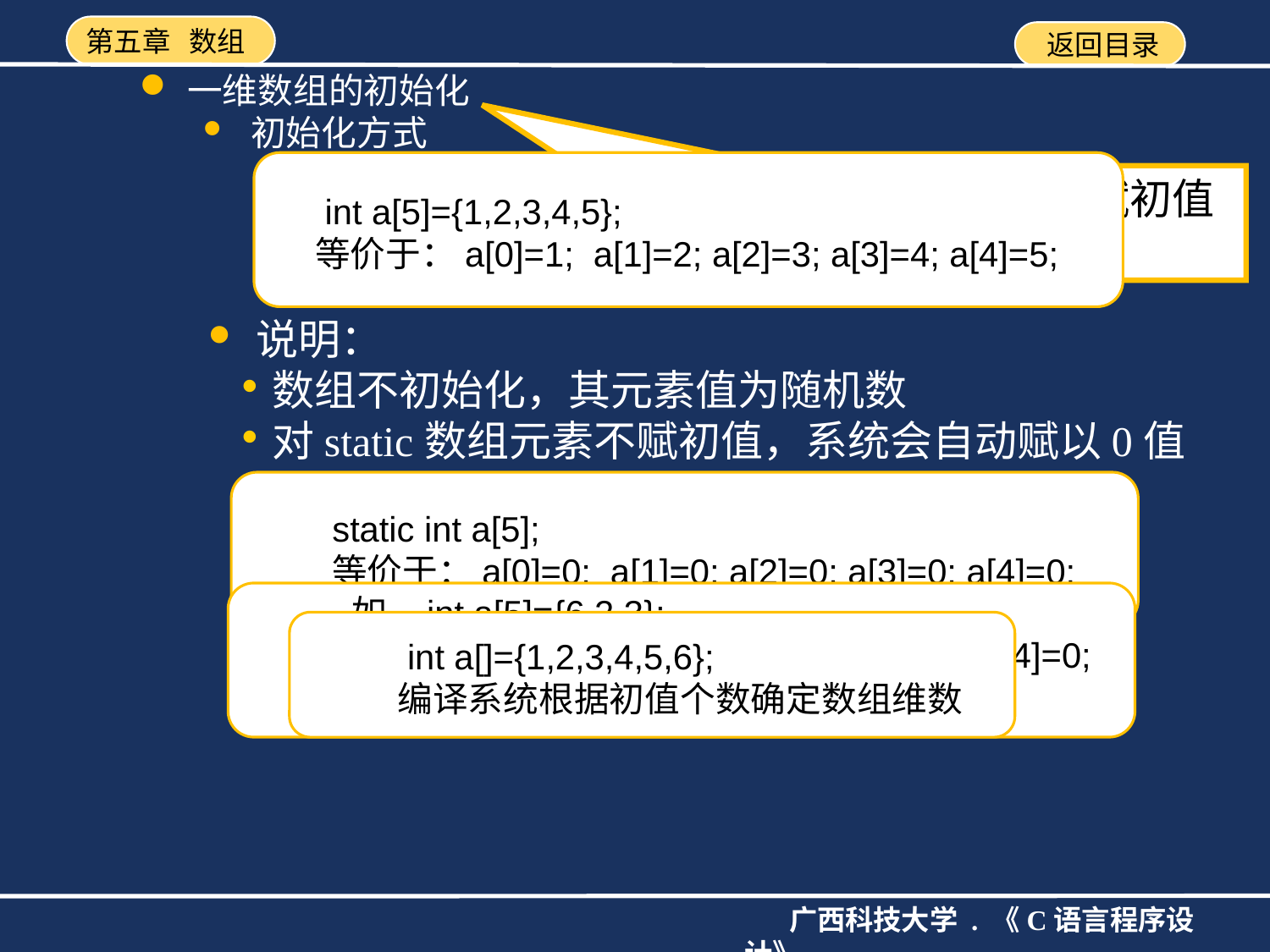

一维数组的初始化
初始化方式

 int a[5]={1,2,3,4,5};
等价于：a[0]=1;  a[1]=2; a[2]=3; a[3]=4; a[4]=5;
在定义数组时，为数组元素赋初值
(在编译阶段使之得到初值）
说明：
数组不初始化，其元素值为随机数
对static数组元素不赋初值，系统会自动赋以0值
只给部分数组元素赋初值

static int a[5];
等价于：a[0]=0;  a[1]=0; a[2]=0; a[3]=0; a[4]=0;
当全部数组元素赋初值时，可不指定数组长度
如    int a[5]={6,2,3};
等价于：  a[0]=6; a[1]=2;a[2]=3; a[3]=0; a[4]=0;
如     int a[3]={6,2,3,5,1};     (×)

 int a[]={1,2,3,4,5,6};
编译系统根据初值个数确定数组维数